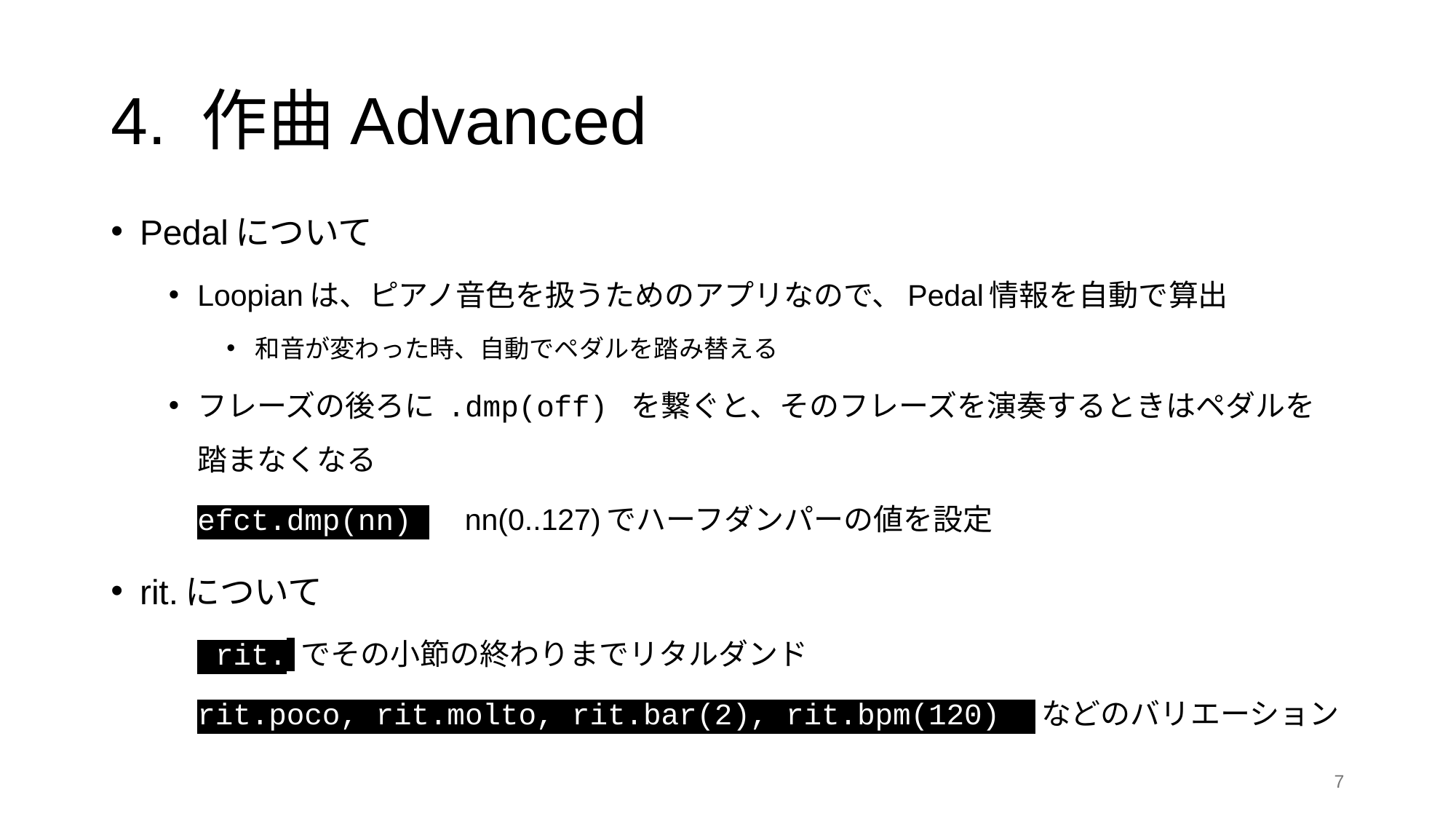

# 4. 作曲Advanced
Pedalについて
Loopianは、ピアノ音色を扱うためのアプリなので、Pedal情報を自動で算出
和音が変わった時、自動でペダルを踏み替える
フレーズの後ろに .dmp(off) を繋ぐと、そのフレーズを演奏するときはペダルを踏まなくなる
efct.dmp(nn)   nn(0..127)でハーフダンパーの値を設定
rit.について
 rit. でその小節の終わりまでリタルダンド
rit.poco, rit.molto, rit.bar(2), rit.bpm(120)  などのバリエーション

7